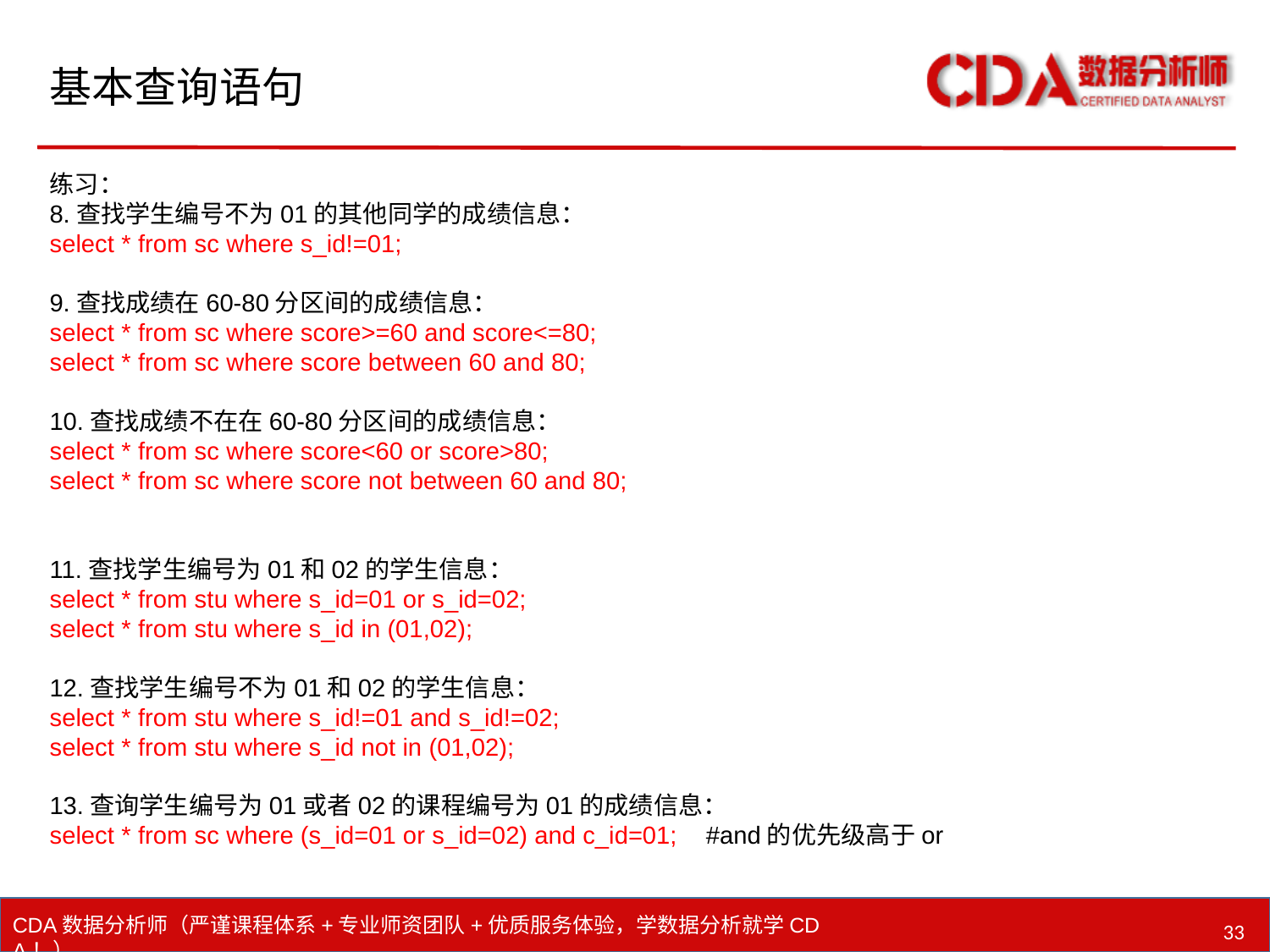

# 基本查询语句
练习：
8.查找学生编号不为01的其他同学的成绩信息：
select * from sc where s_id!=01;

9.查找成绩在60-80分区间的成绩信息：
select * from sc where score>=60 and score<=80;
select * from sc where score between 60 and 80;

10.查找成绩不在在60-80分区间的成绩信息：
select * from sc where score<60 or score>80;
select * from sc where score not between 60 and 80;

11.查找学生编号为01和02的学生信息：
select * from stu where s_id=01 or s_id=02;
select * from stu where s_id in (01,02);

12.查找学生编号不为01和02的学生信息：
select * from stu where s_id!=01 and s_id!=02;
select * from stu where s_id not in (01,02);

13.查询学生编号为01或者02的课程编号为01的成绩信息：
select * from sc where (s_id=01 or s_id=02) and c_id=01;    #and的优先级高于or

33